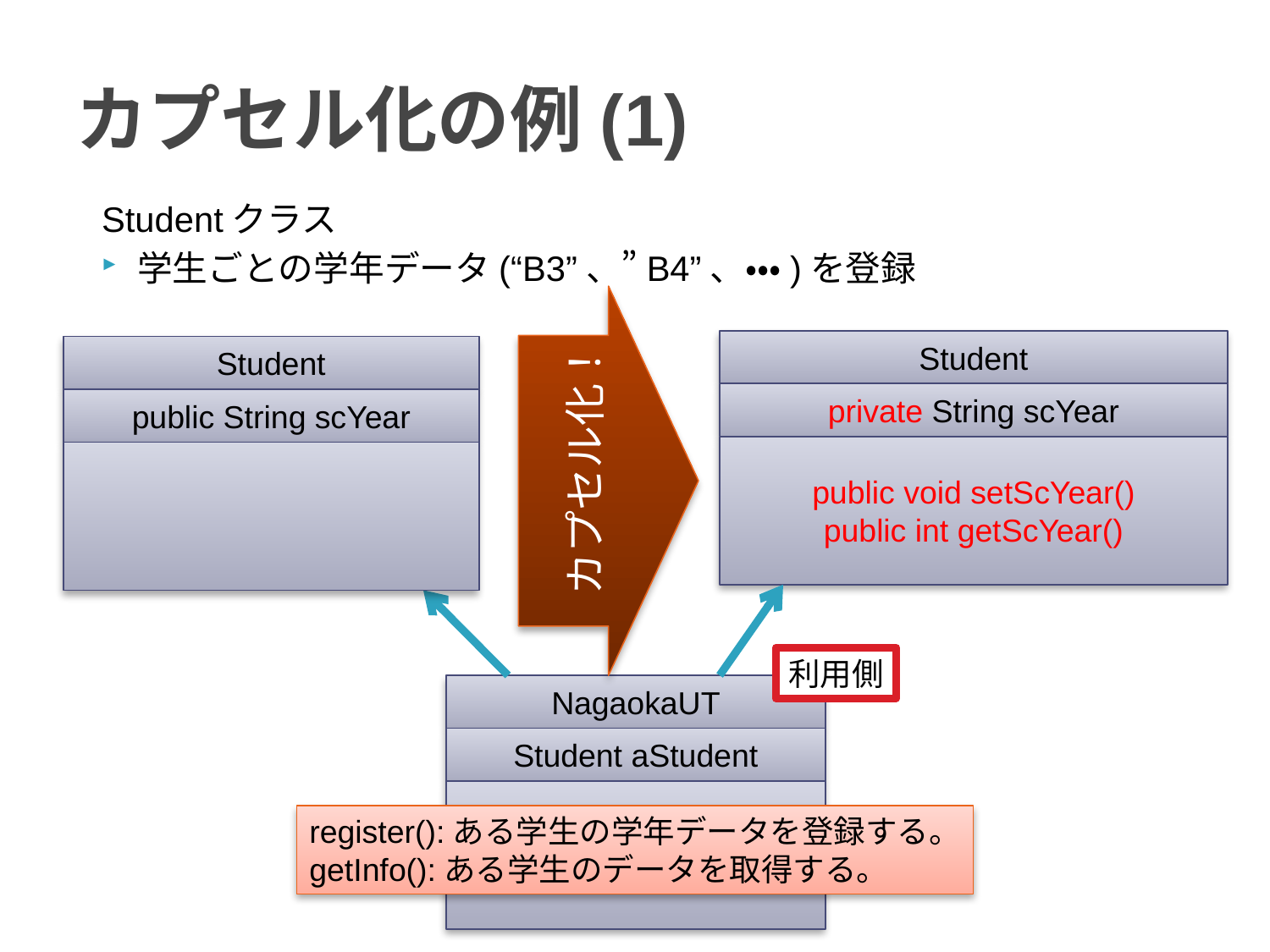

# カプセル化の例(1)
Studentクラス
学生ごとの学年データ(“B3”、”B4”、・・・)を登録

Student
Student
private String scYear
public String scYear
public void setScYear()
public int getScYear()
カプセル化！

利用側
NagaokaUT
Student aStudent

register():ある学生の学年データを登録する。
getInfo():ある学生のデータを取得する。